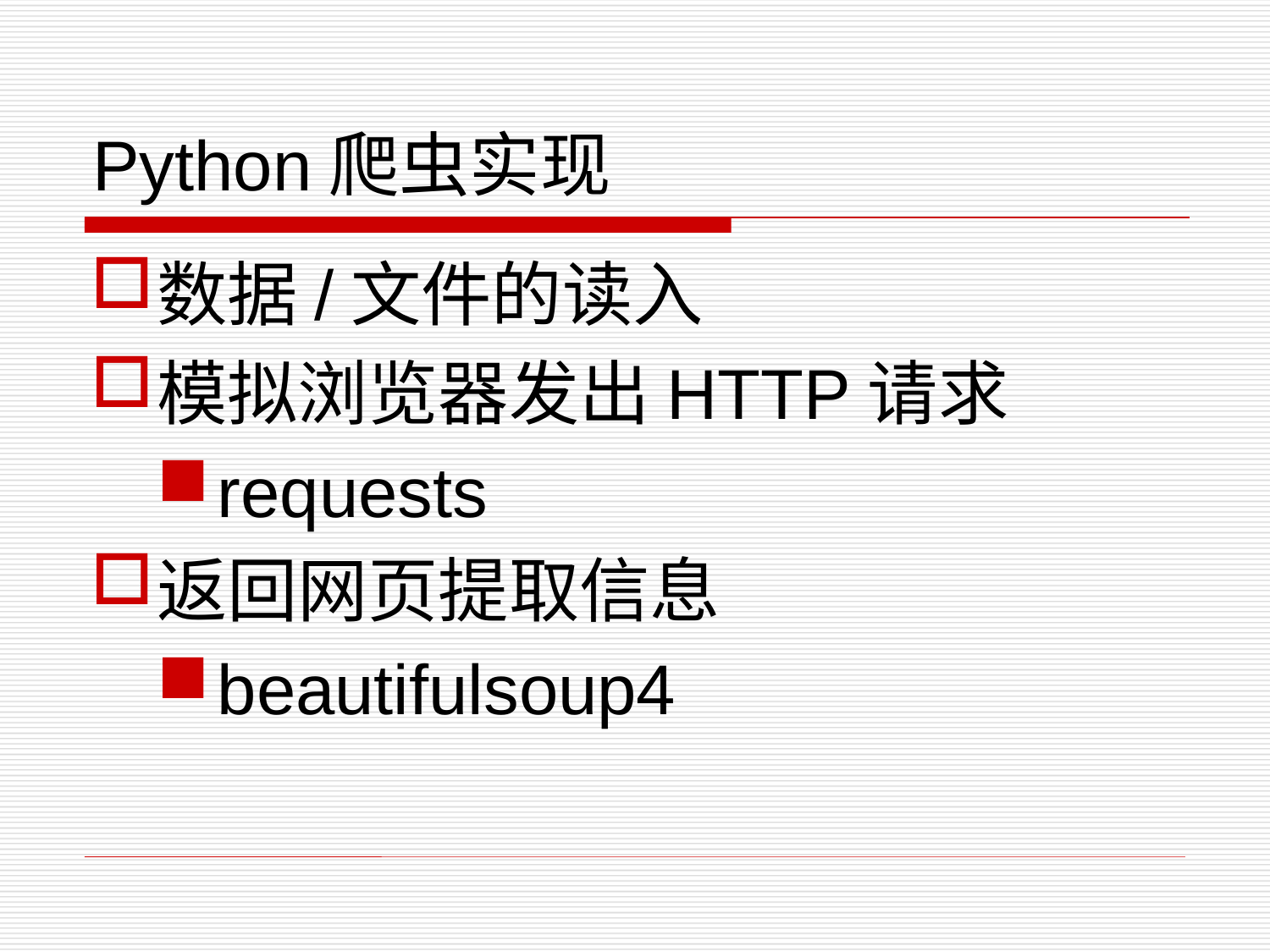

# Python爬虫实现
数据/文件的读入
模拟浏览器发出HTTP请求
requests
返回网页提取信息
beautifulsoup4